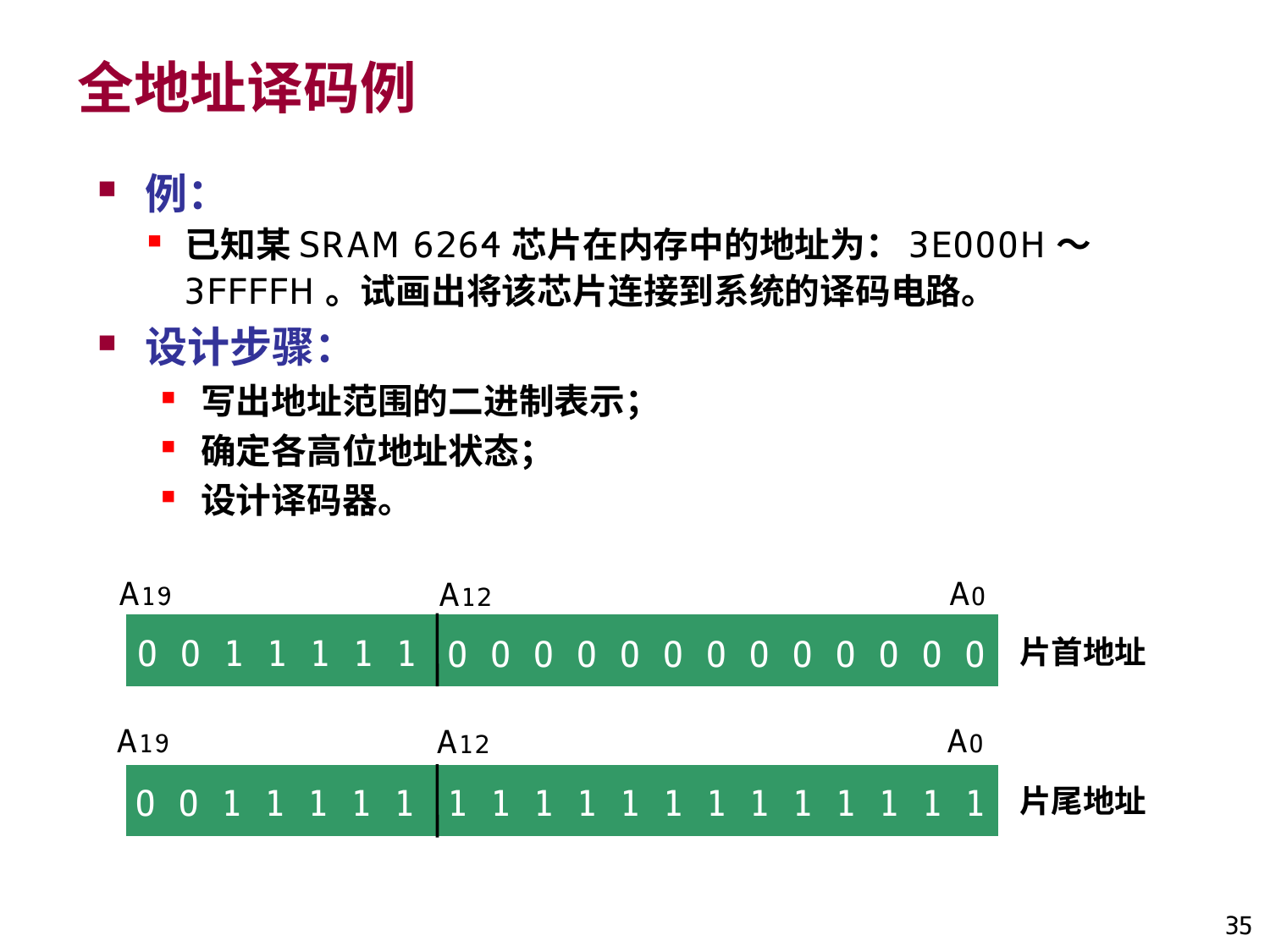

# 全地址译码例
例：
已知某SRAM 6264芯片在内存中的地址为：3E000H～3FFFFH。试画出将该芯片连接到系统的译码电路。
设计步骤：
写出地址范围的二进制表示；
确定各高位地址状态；
设计译码器。
A19
A0
A12

0  0  1  1  1  1  1
片首地址
0  0  0  0  0  0  0  0  0  0  0  0  0
A19
A0
A12

0  0  1  1  1  1  1
1  1  1  1  1  1  1  1  1  1  1  1  1
片尾地址
35